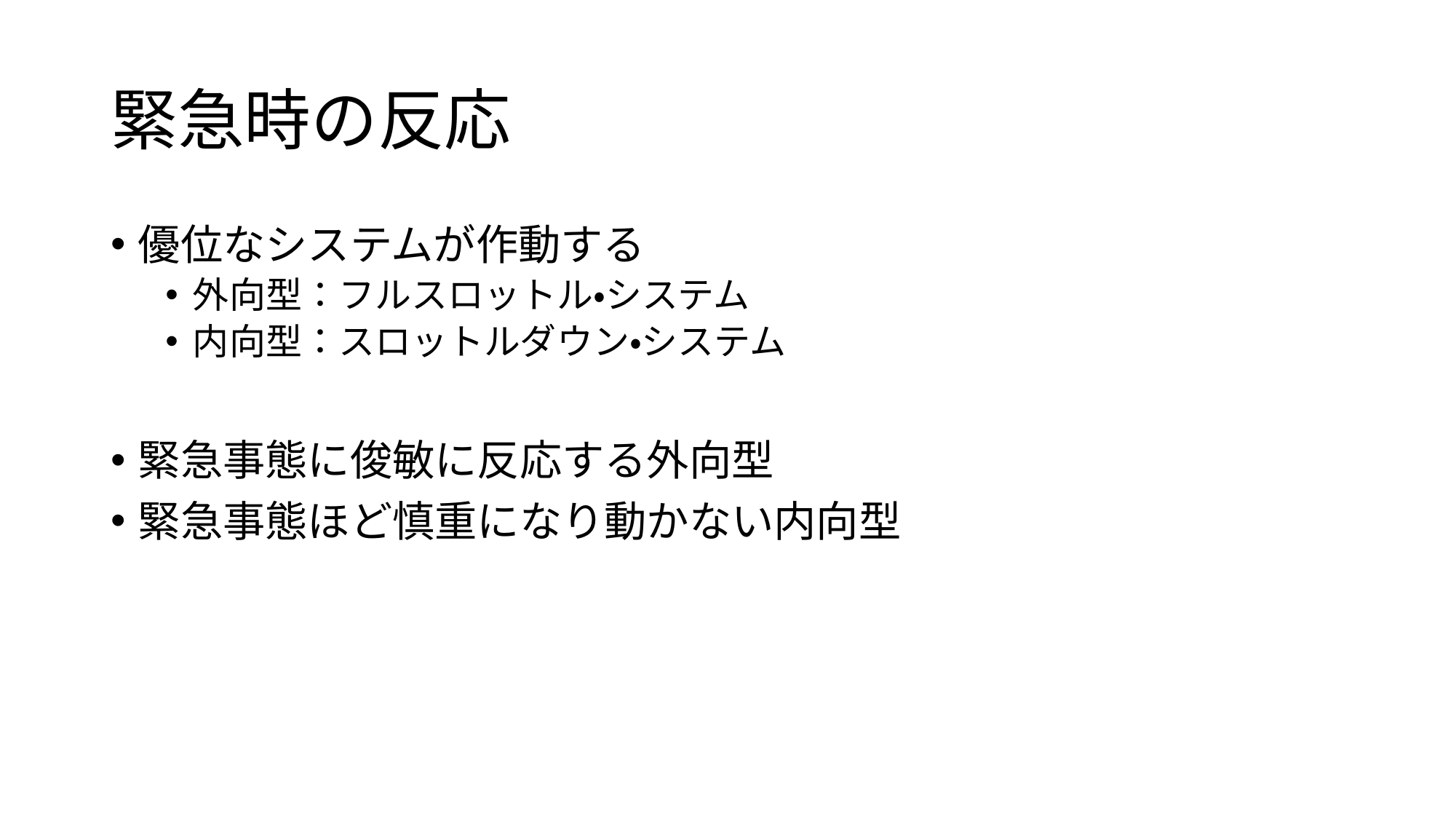

# 緊急時の反応
優位なシステムが作動する
外向型：フルスロットル・システム
内向型：スロットルダウン・システム

緊急事態に俊敏に反応する外向型
緊急事態ほど慎重になり動かない内向型